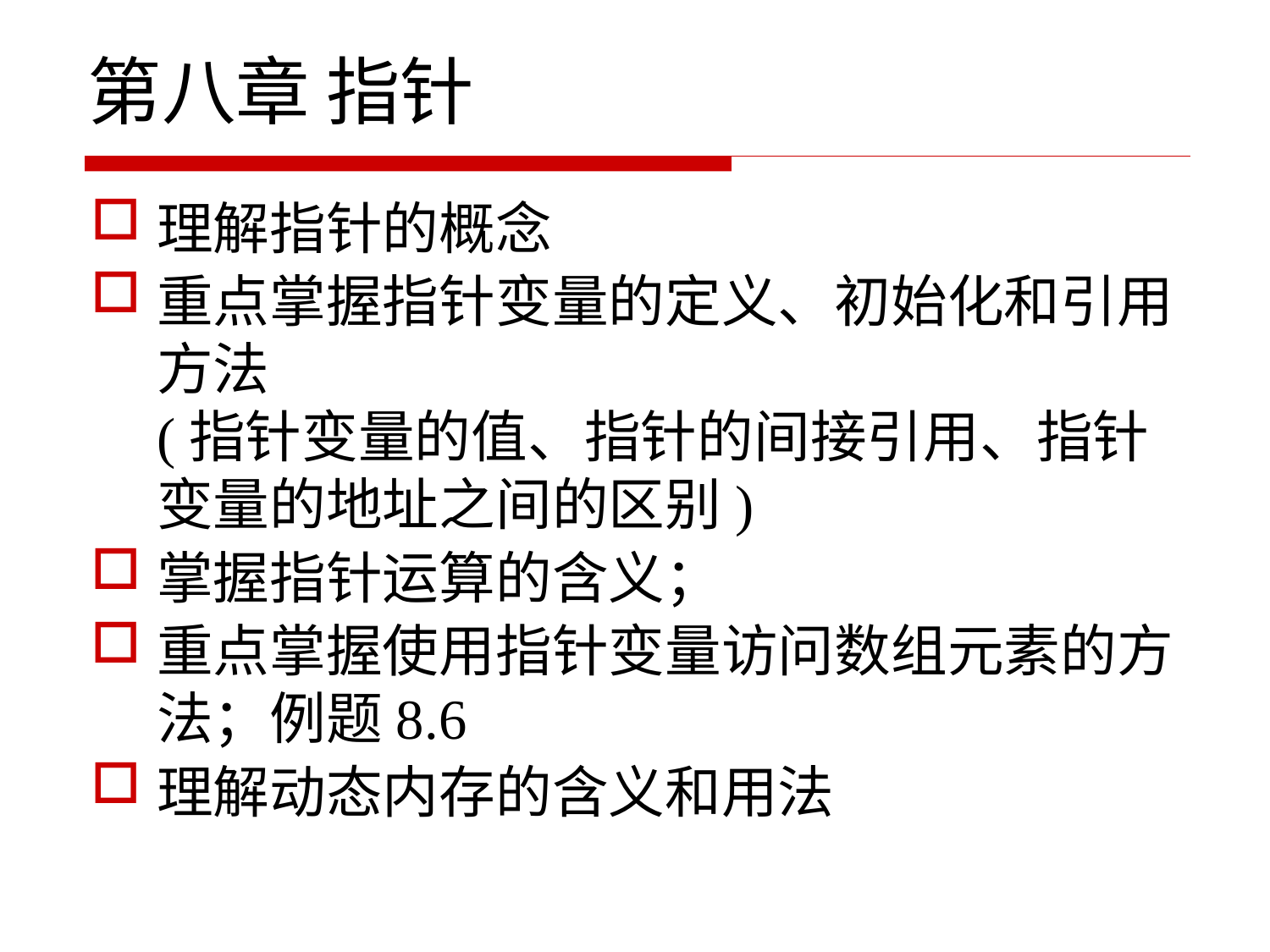

# 第八章 指针
理解指针的概念
重点掌握指针变量的定义、初始化和引用方法
(指针变量的值、指针的间接引用、指针变量的地址之间的区别)
掌握指针运算的含义；
重点掌握使用指针变量访问数组元素的方法；例题8.6
理解动态内存的含义和用法